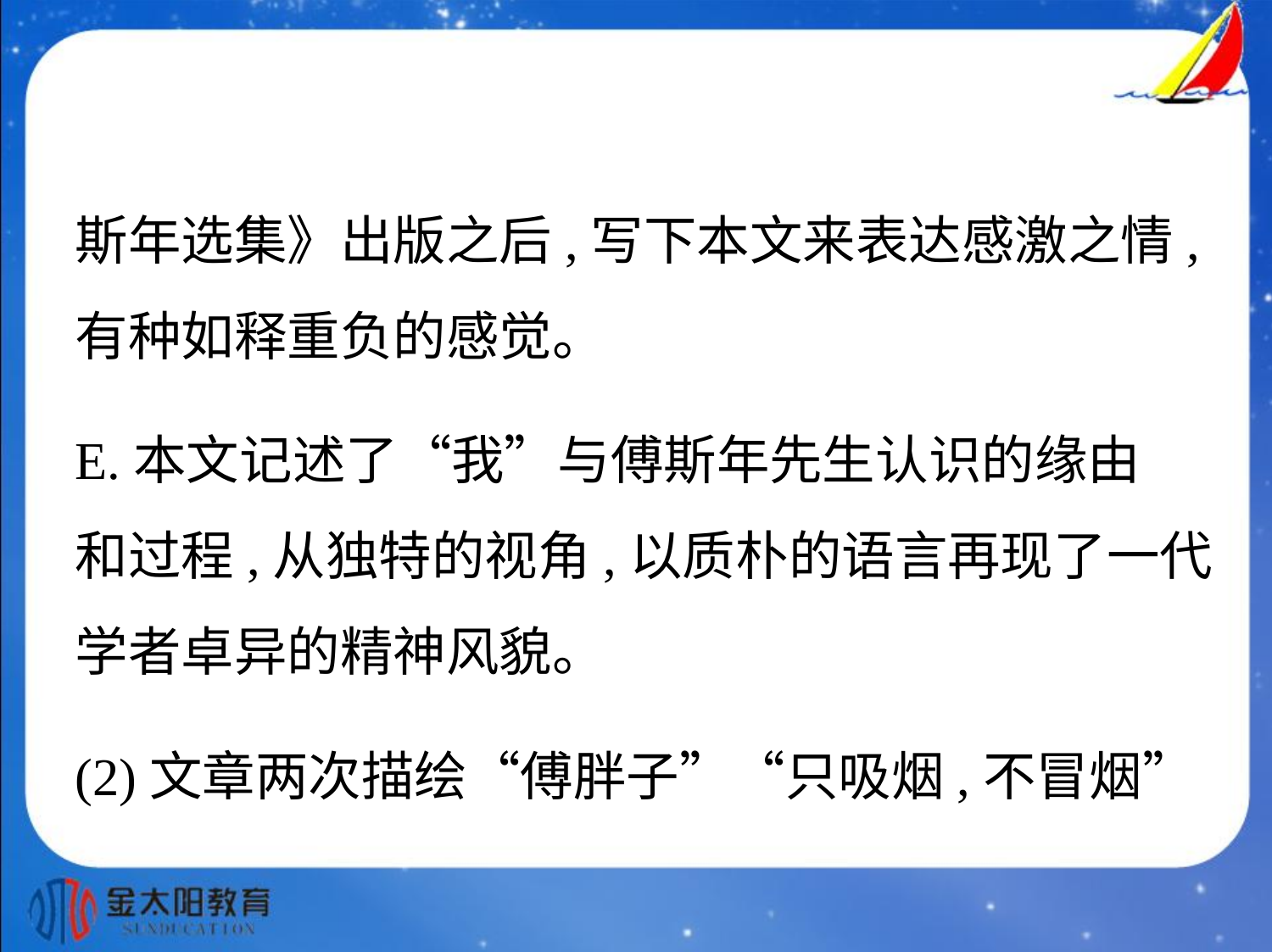

斯年选集》出版之后,写下本文来表达感激之情,
有种如释重负的感觉。
E.本文记述了“我”与傅斯年先生认识的缘由
和过程,从独特的视角,以质朴的语言再现了一代
学者卓异的精神风貌。
(2)文章两次描绘“傅胖子”“只吸烟,不冒烟”